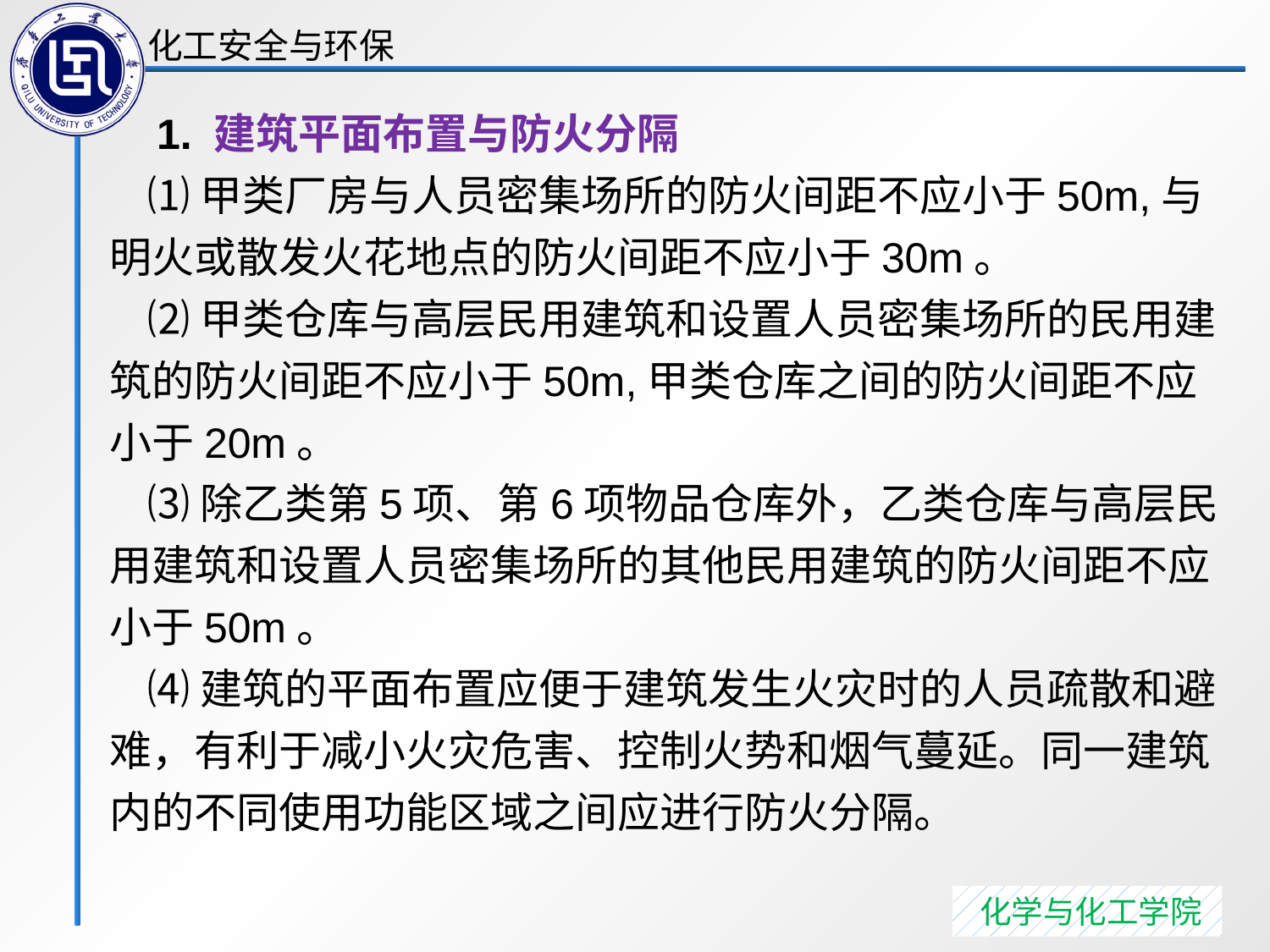

1. 建筑平面布置与防火分隔
    ⑴甲类厂房与人员密集场所的防火间距不应小于50m,与明火或散发火花地点的防火间距不应小于30m。
    ⑵甲类仓库与高层民用建筑和设置人员密集场所的民用建筑的防火间距不应小于50m,甲类仓库之间的防火间距不应小于20m。
    ⑶除乙类第5项、第6项物品仓库外，乙类仓库与高层民用建筑和设置人员密集场所的其他民用建筑的防火间距不应小于50m。
    ⑷建筑的平面布置应便于建筑发生火灾时的人员疏散和避难，有利于减小火灾危害、控制火势和烟气蔓延。同一建筑内的不同使用功能区域之间应进行防火分隔。